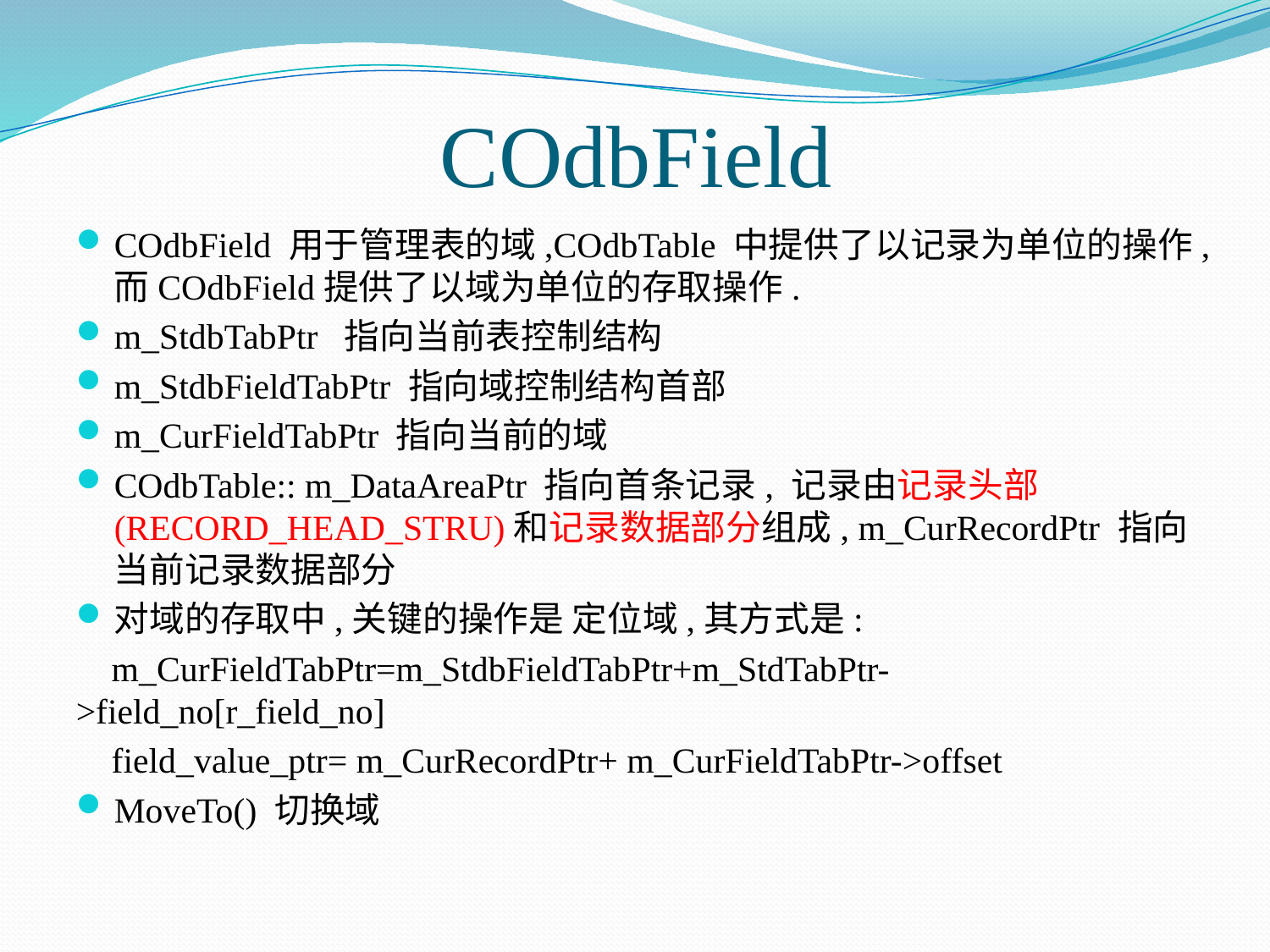

# COdbField
COdbField 用于管理表的域,COdbTable 中提供了以记录为单位的操作,而COdbField提供了以域为单位的存取操作.
m_StdbTabPtr  指向当前表控制结构
m_StdbFieldTabPtr 指向域控制结构首部
m_CurFieldTabPtr 指向当前的域
COdbTable:: m_DataAreaPtr 指向首条记录, 记录由记录头部(RECORD_HEAD_STRU)和记录数据部分组成, m_CurRecordPtr 指向当前记录数据部分
对域的存取中,关键的操作是 定位域,其方式是:
    m_CurFieldTabPtr=m_StdbFieldTabPtr+m_StdTabPtr->field_no[r_field_no]
    field_value_ptr= m_CurRecordPtr+ m_CurFieldTabPtr->offset
MoveTo() 切换域